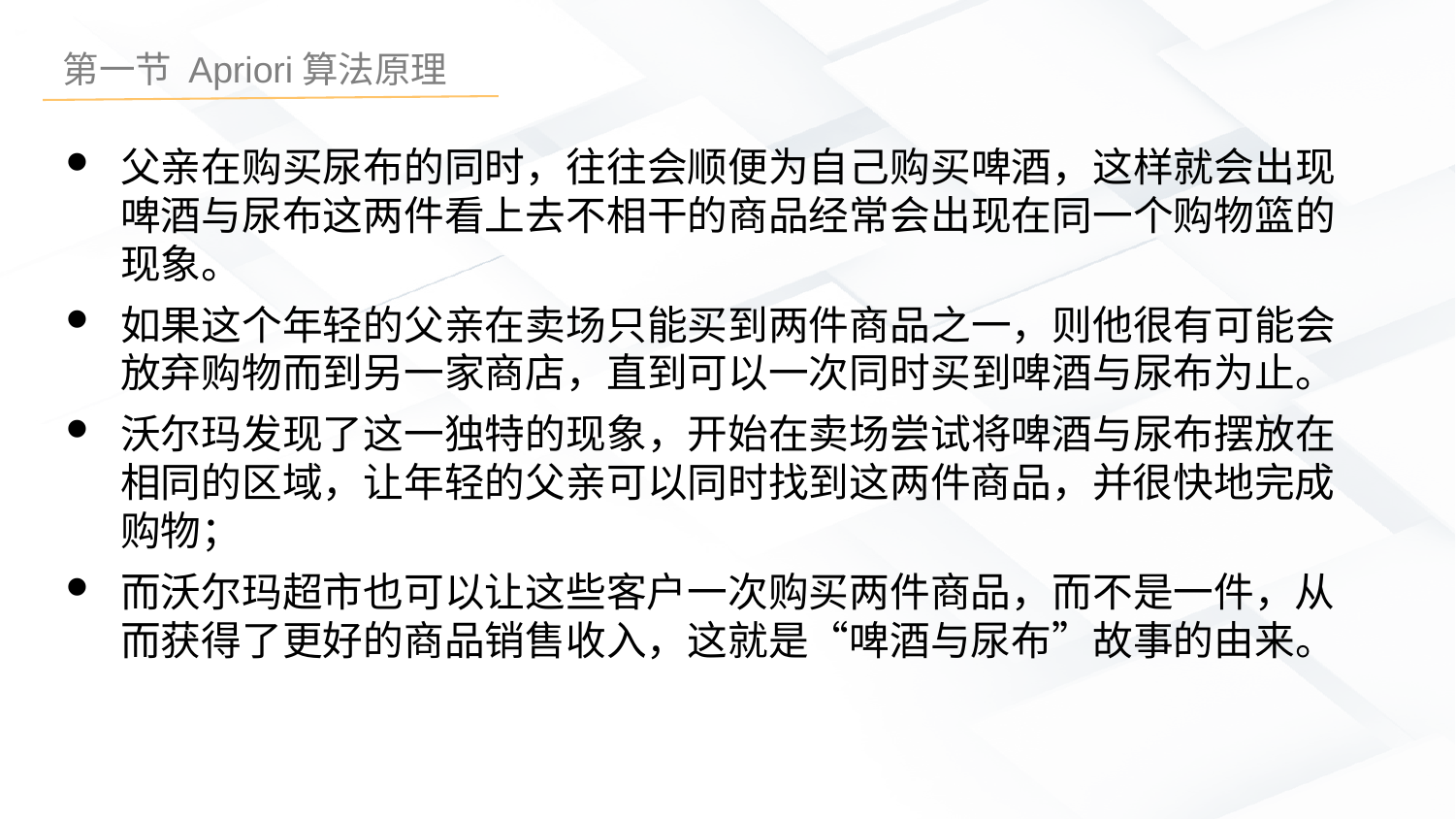

父亲在购买尿布的同时，往往会顺便为自己购买啤酒，这样就会出现啤酒与尿布这两件看上去不相干的商品经常会出现在同一个购物篮的现象。
如果这个年轻的父亲在卖场只能买到两件商品之一，则他很有可能会放弃购物而到另一家商店，直到可以一次同时买到啤酒与尿布为止。
沃尔玛发现了这一独特的现象，开始在卖场尝试将啤酒与尿布摆放在相同的区域，让年轻的父亲可以同时找到这两件商品，并很快地完成购物；
而沃尔玛超市也可以让这些客户一次购买两件商品，而不是一件，从而获得了更好的商品销售收入，这就是“啤酒与尿布”故事的由来。